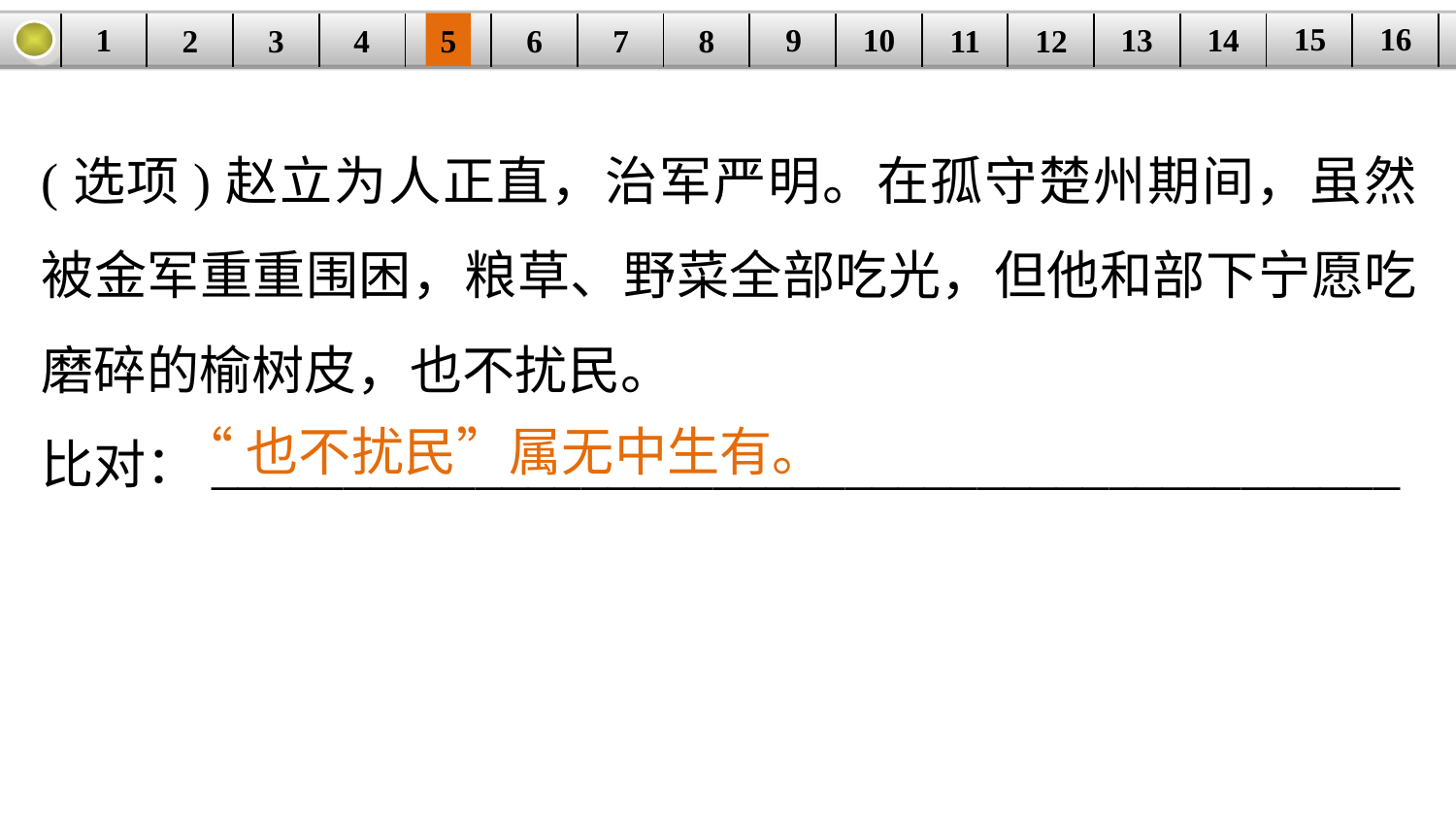

16

15
14
9
10
1
13
3
4
5
6
8
11
2
12
|  |  |  |  |  |  |  |  |  |  |  |  |  |  |  |  |
| --- | --- | --- | --- | --- | --- | --- | --- | --- | --- | --- | --- | --- | --- | --- | --- |
7

(选项)赵立为人正直，治军严明。在孤守楚州期间，虽然被金军重重围困，粮草、野菜全部吃光，但他和部下宁愿吃磨碎的榆树皮，也不扰民。
比对：_____________________________________________
“也不扰民”属无中生有。